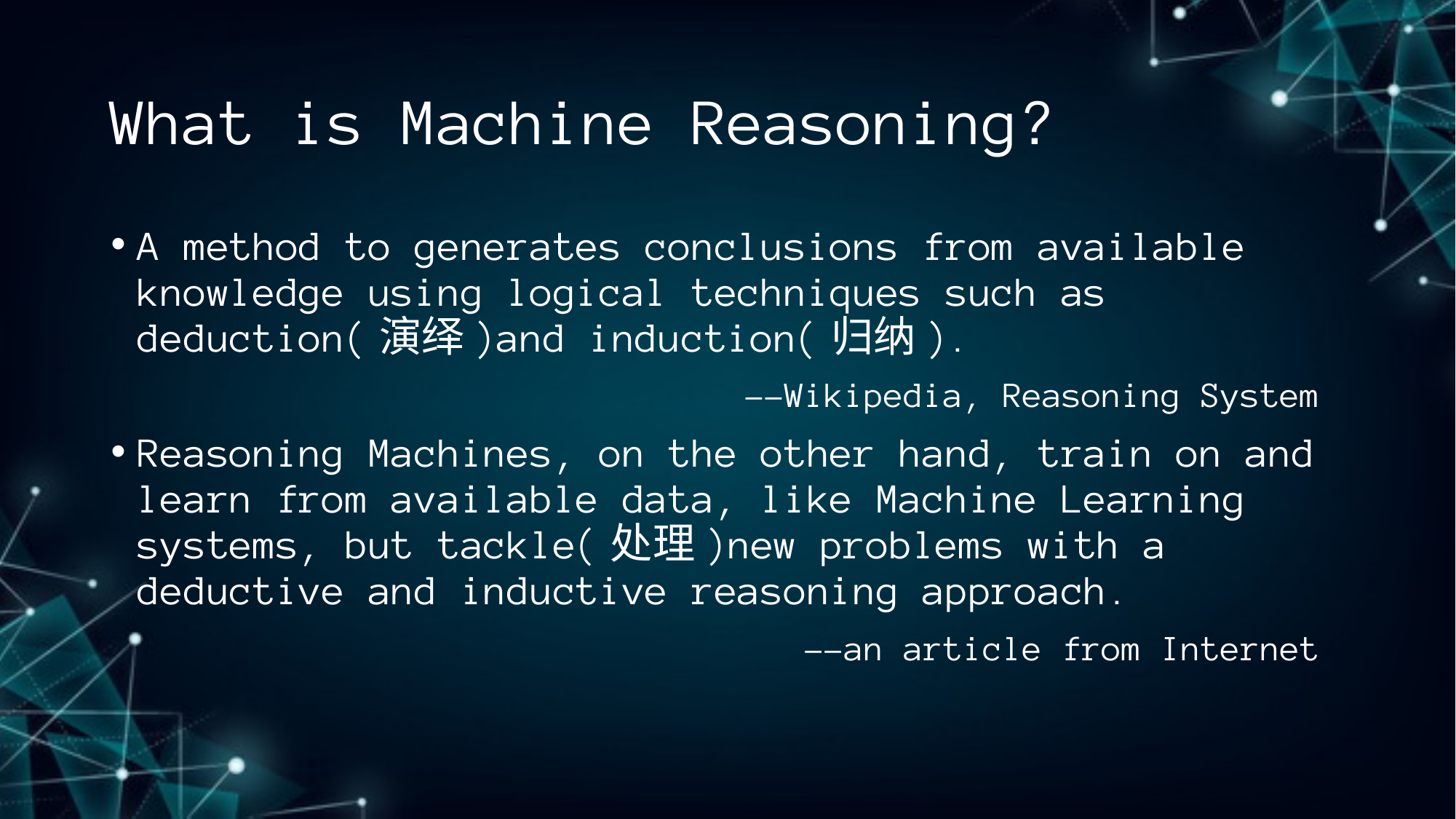

# What is Machine Reasoning?
A method to generates conclusions from available knowledge using logical techniques such as deduction(演绎)and induction(归纳).
                                --Wikipedia, Reasoning System
Reasoning Machines, on the other hand, train on and learn from available data, like Machine Learning systems, but tackle(处理)new problems with a deductive and inductive reasoning approach.
                                   --an article from Internet